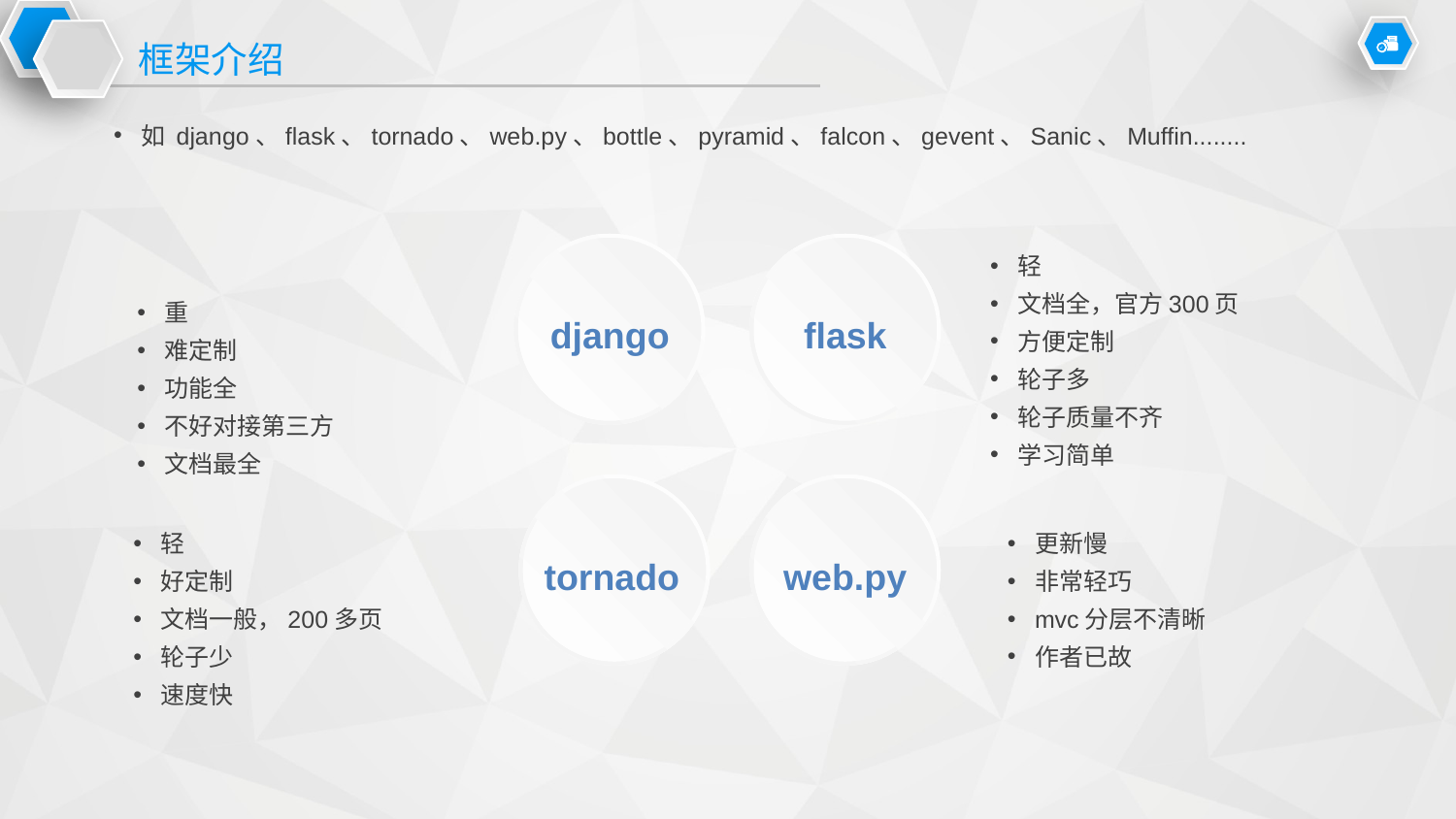

框架介绍
如 django、flask、tornado、web.py、bottle、pyramid、falcon、gevent、Sanic、Muffin........

django

flask
轻
文档全，官方300页
方便定制
轮子多
轮子质量不齐
学习简单
重
难定制
功能全
不好对接第三方
文档最全

tornado

web.py
更新慢
非常轻巧
mvc分层不清晰
作者已故

轻
好定制
文档一般，200多页
轮子少
速度快